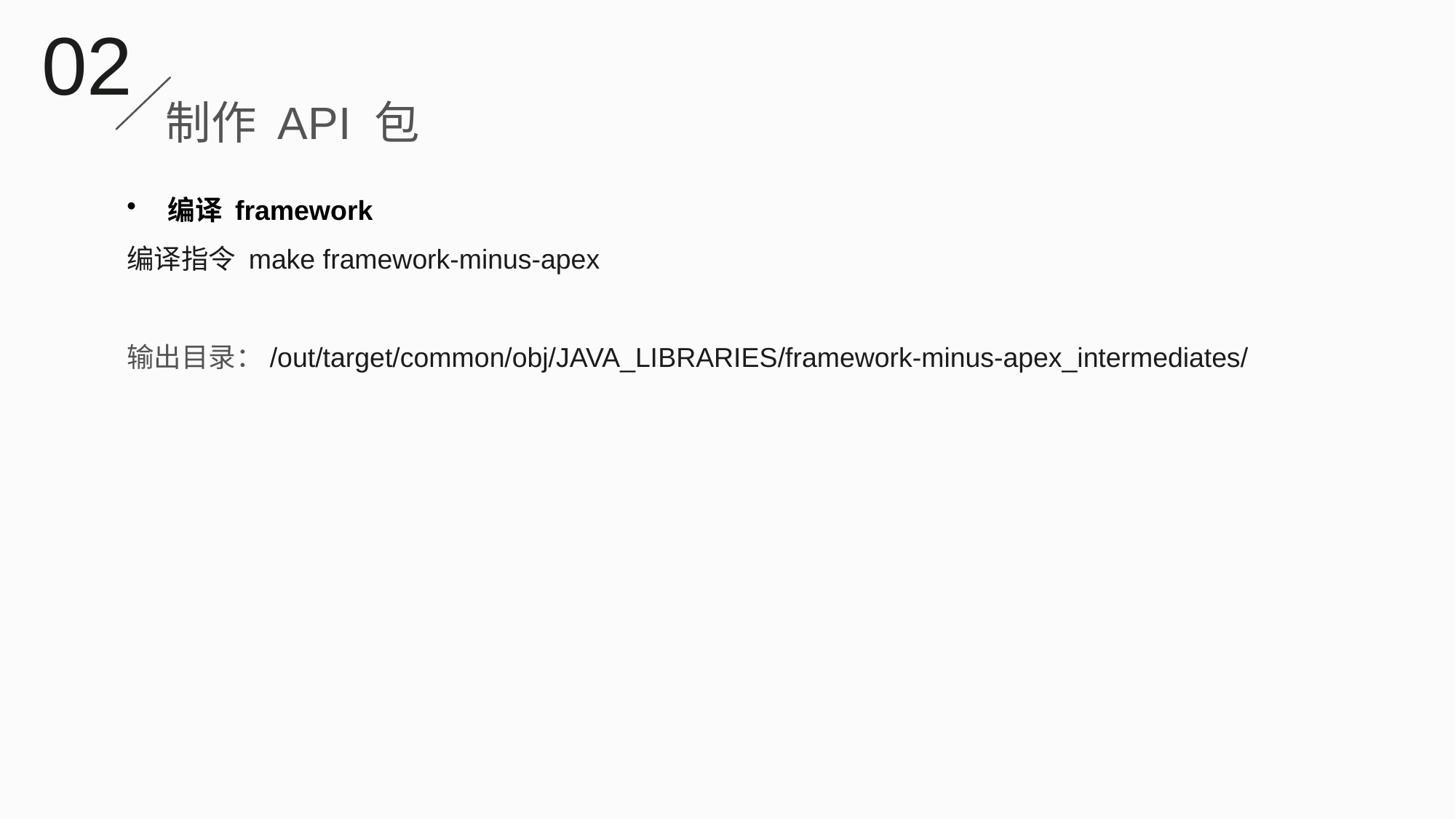

02
制作 API 包
编译 framework
编译指令 make framework-minus-apex

输出目录：/out/target/common/obj/JAVA_LIBRARIES/framework-minus-apex_intermediates/